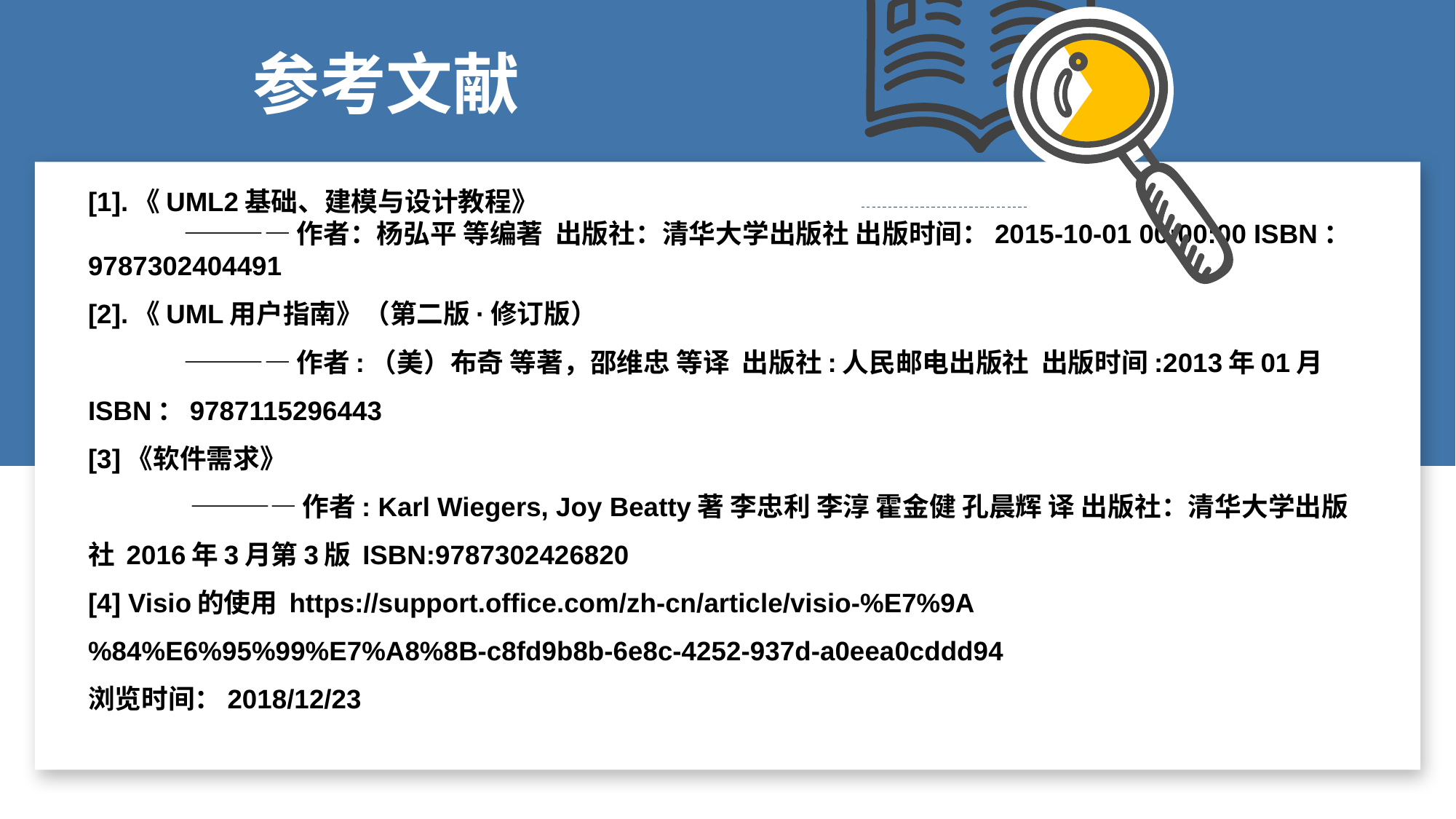

[1].《UML2基础、建模与设计教程》
		————作者：杨弘平 等编著  出版社：清华大学出版社 出版时间：2015-10-01 00:00:00 ISBN：9787302404491
[2].《UML用户指南》（第二版·修订版）
		————作者:（美）布奇 等著，邵维忠 等译  出版社:人民邮电出版社  出版时间:2013年01月  ISBN：9787115296443
[3]《软件需求》
		 ————作者: Karl Wiegers, Joy Beatty著 李忠利 李淳 霍金健 孔晨辉 译 出版社：清华大学出版社 2016年3月第3版 ISBN:9787302426820
[4] Visio的使用 https://support.office.com/zh-cn/article/visio-%E7%9A%84%E6%95%99%E7%A8%8B-c8fd9b8b-6e8c-4252-937d-a0eea0cddd94
浏览时间：2018/12/23

# 参考文献
38